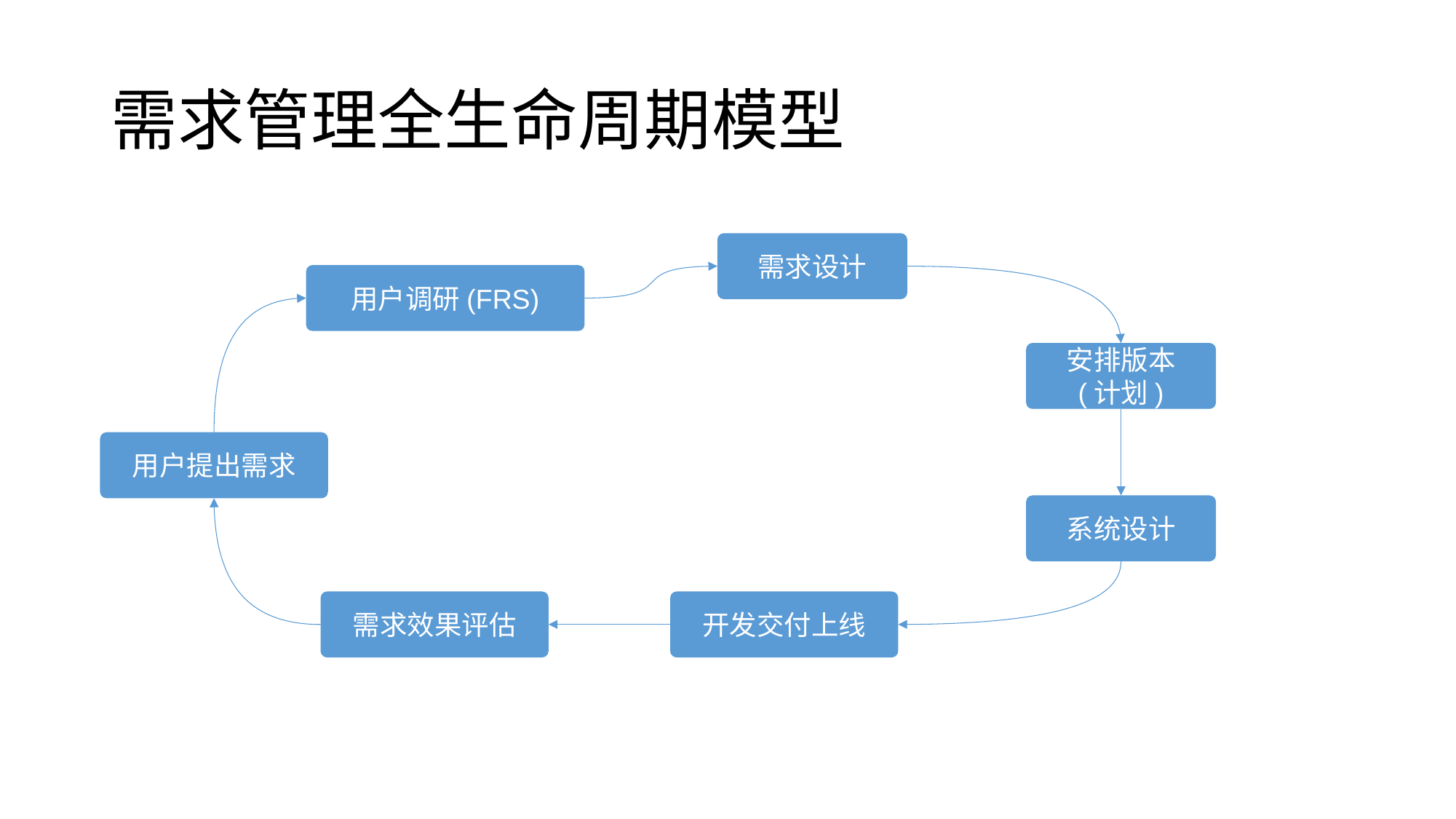

# 需求管理全生命周期模型
需求设计
用户调研(FRS)
安排版本
(计划)
用户提出需求
系统设计
需求效果评估
开发交付上线